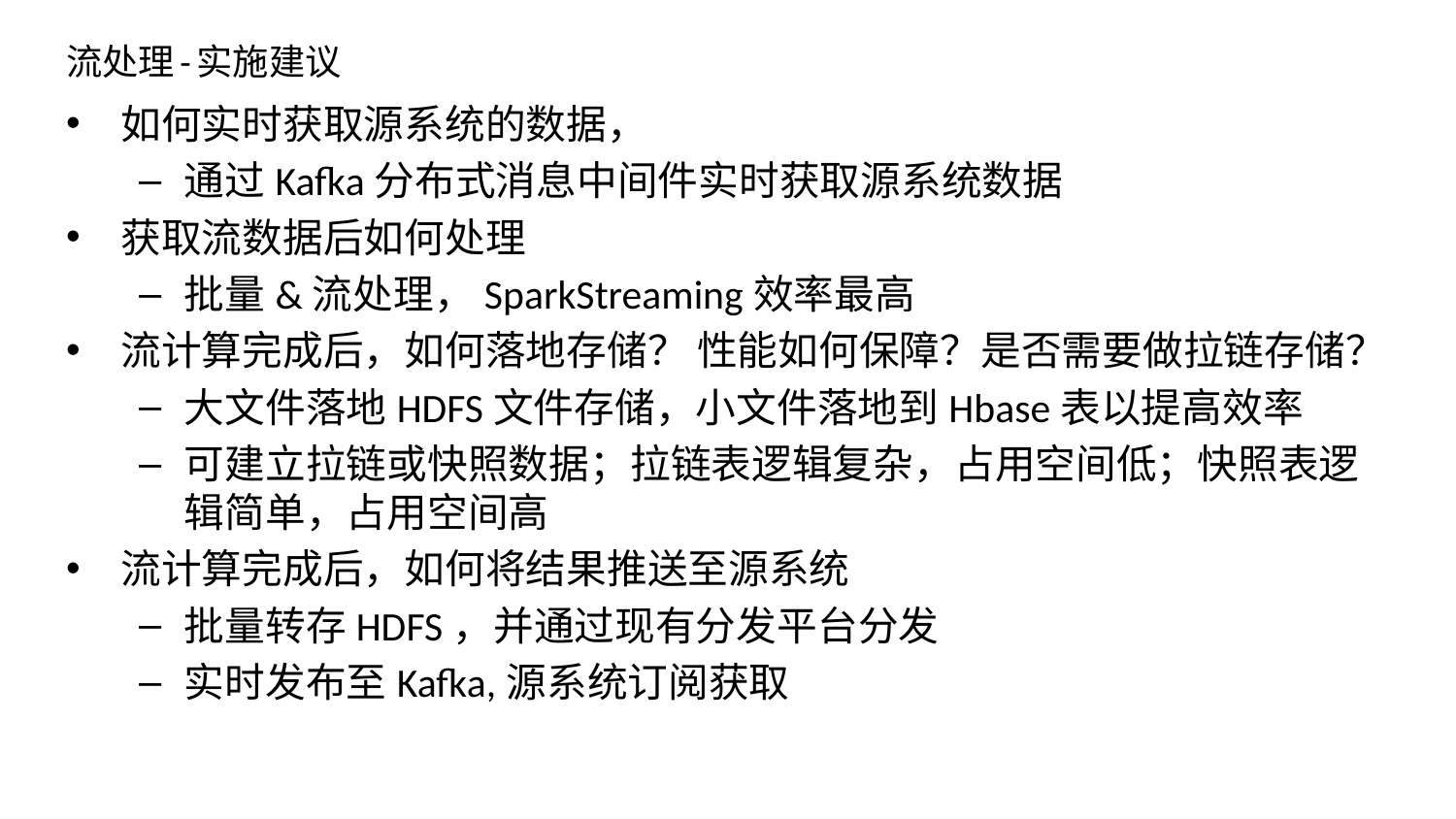

# 流处理-实施建议
如何实时获取源系统的数据，
通过Kafka分布式消息中间件实时获取源系统数据
获取流数据后如何处理
批量&流处理，SparkStreaming效率最高
流计算完成后，如何落地存储？ 性能如何保障？是否需要做拉链存储？
大文件落地HDFS文件存储，小文件落地到Hbase表以提高效率
可建立拉链或快照数据；拉链表逻辑复杂，占用空间低；快照表逻辑简单，占用空间高
流计算完成后，如何将结果推送至源系统
批量转存HDFS，并通过现有分发平台分发
实时发布至Kafka,源系统订阅获取